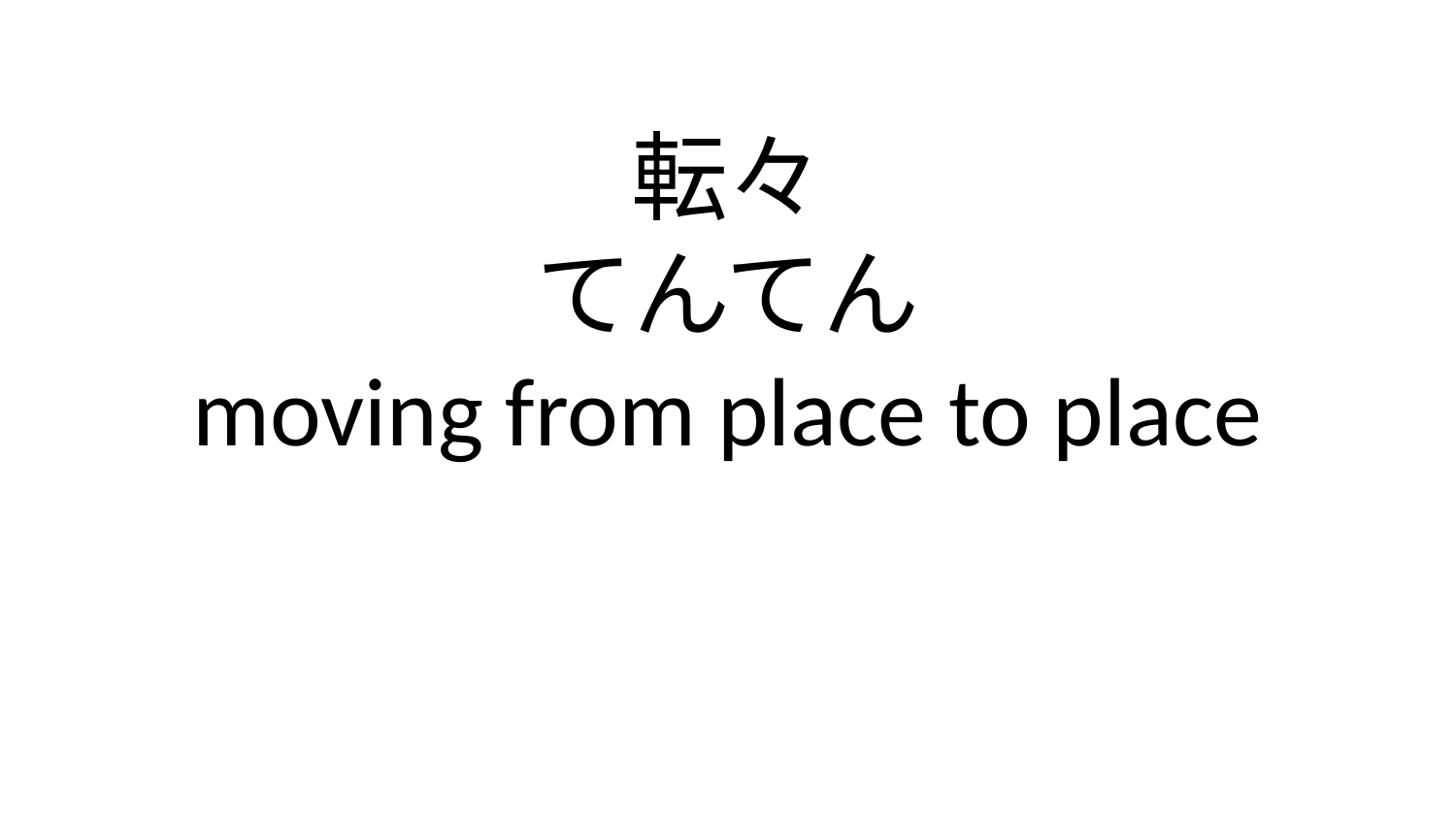

転々
てんてん
moving from place to place